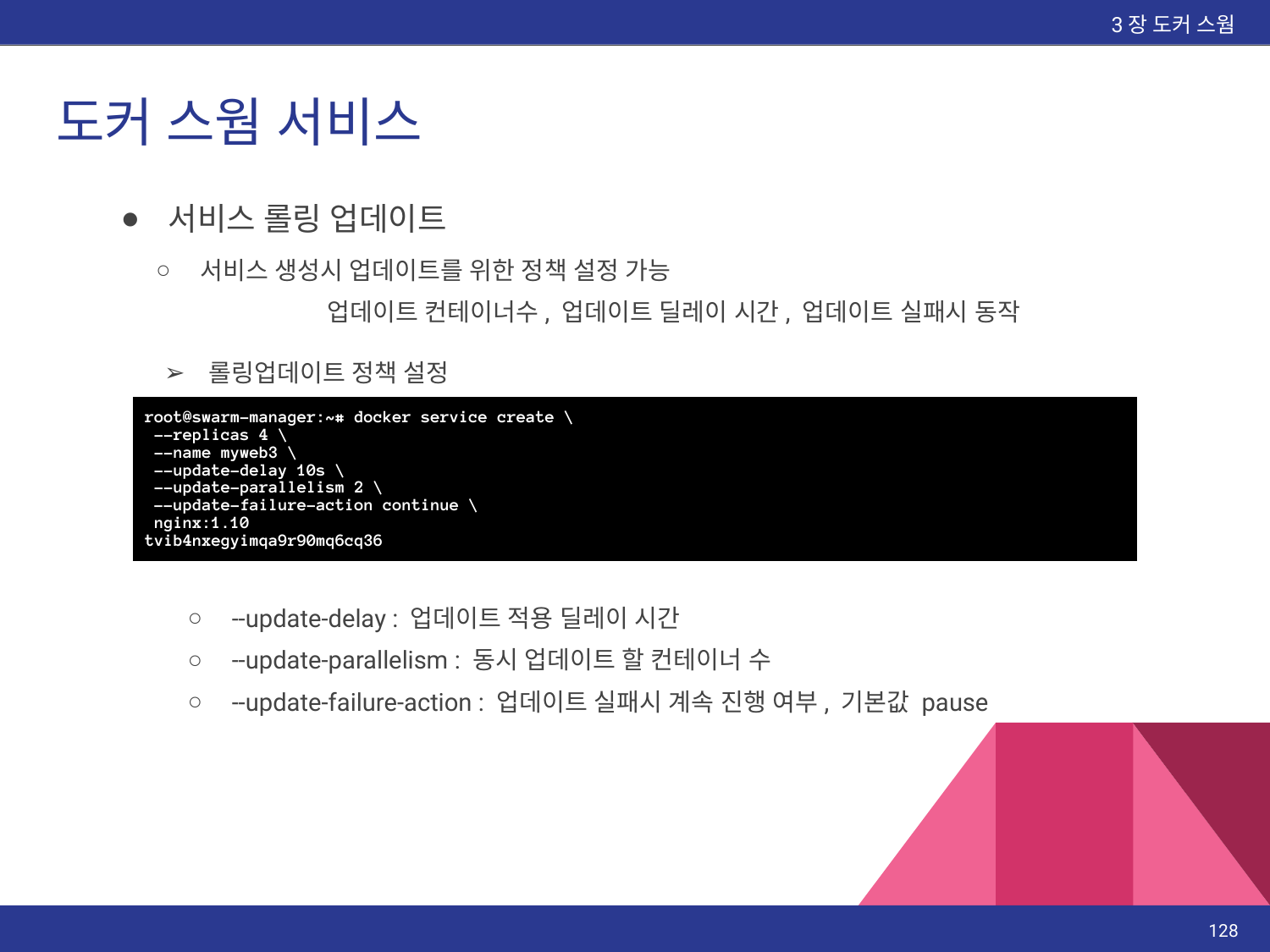

3장 도커 스웜

# 도커 스웜 서비스
서비스 롤링 업데이트

서비스 생성시 업데이트를 위한 정책 설정 가능
		업데이트 컨테이너수, 업데이트 딜레이 시간, 업데이트 실패시 동작
롤링업데이트 정책 설정

| root@swarm-manager:~# docker service create \ --replicas 4 \ --name myweb3 \ --update-delay 10s \ --update-parallelism 2 \ --update-failure-action continue \ nginx:1.10 tvib4nxegyimqa9r90mq6cq36 |
| --- |
--update-delay : 업데이트 적용 딜레이 시간
--update-parallelism : 동시 업데이트 할 컨테이너 수
--update-failure-action : 업데이트 실패시 계속 진행 여부, 기본값 pause
128